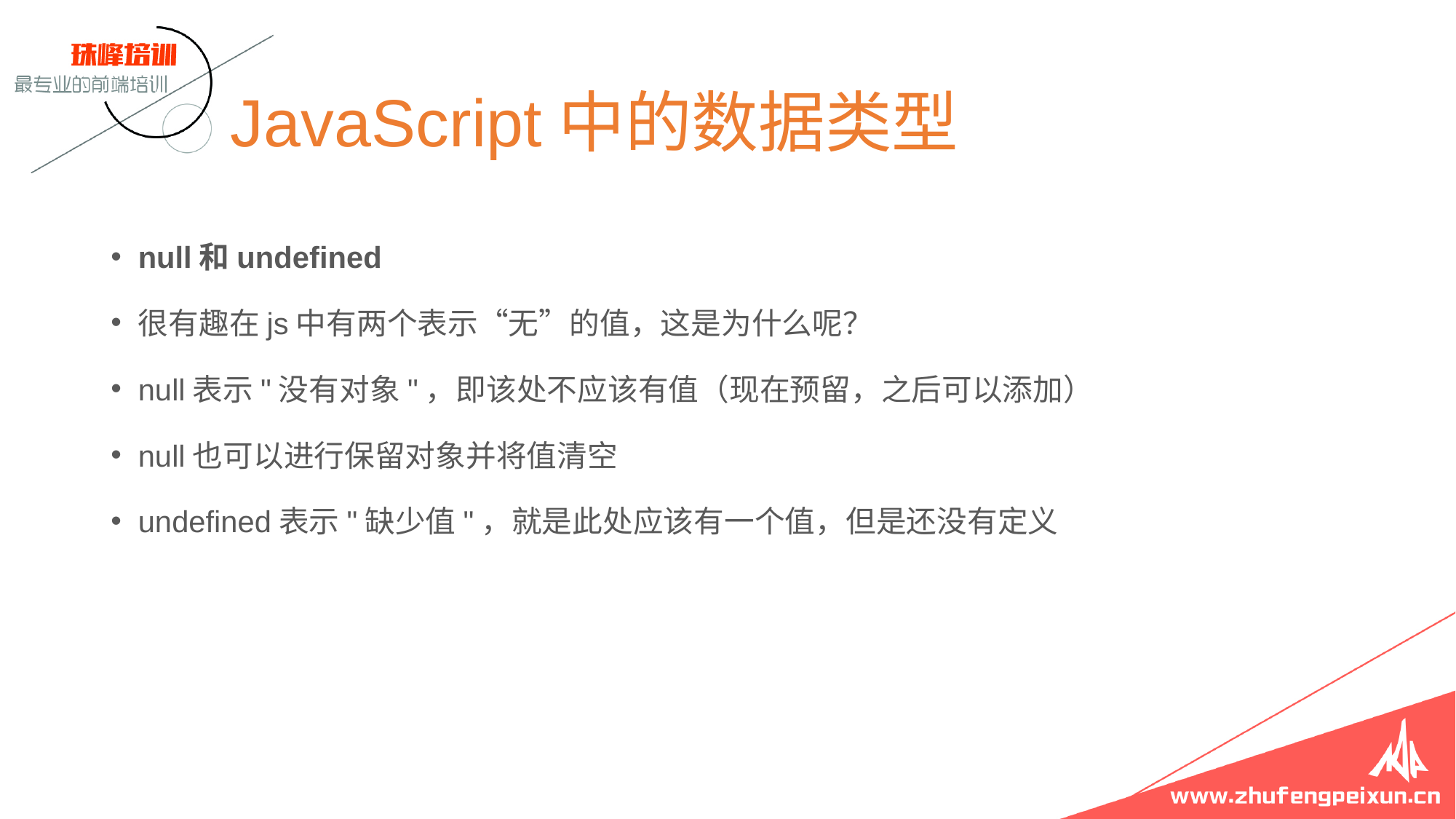

# JavaScript中的数据类型
null和undefined
很有趣在js中有两个表示“无”的值，这是为什么呢？
null表示"没有对象"，即该处不应该有值（现在预留，之后可以添加）
null也可以进行保留对象并将值清空
undefined表示"缺少值"，就是此处应该有一个值，但是还没有定义